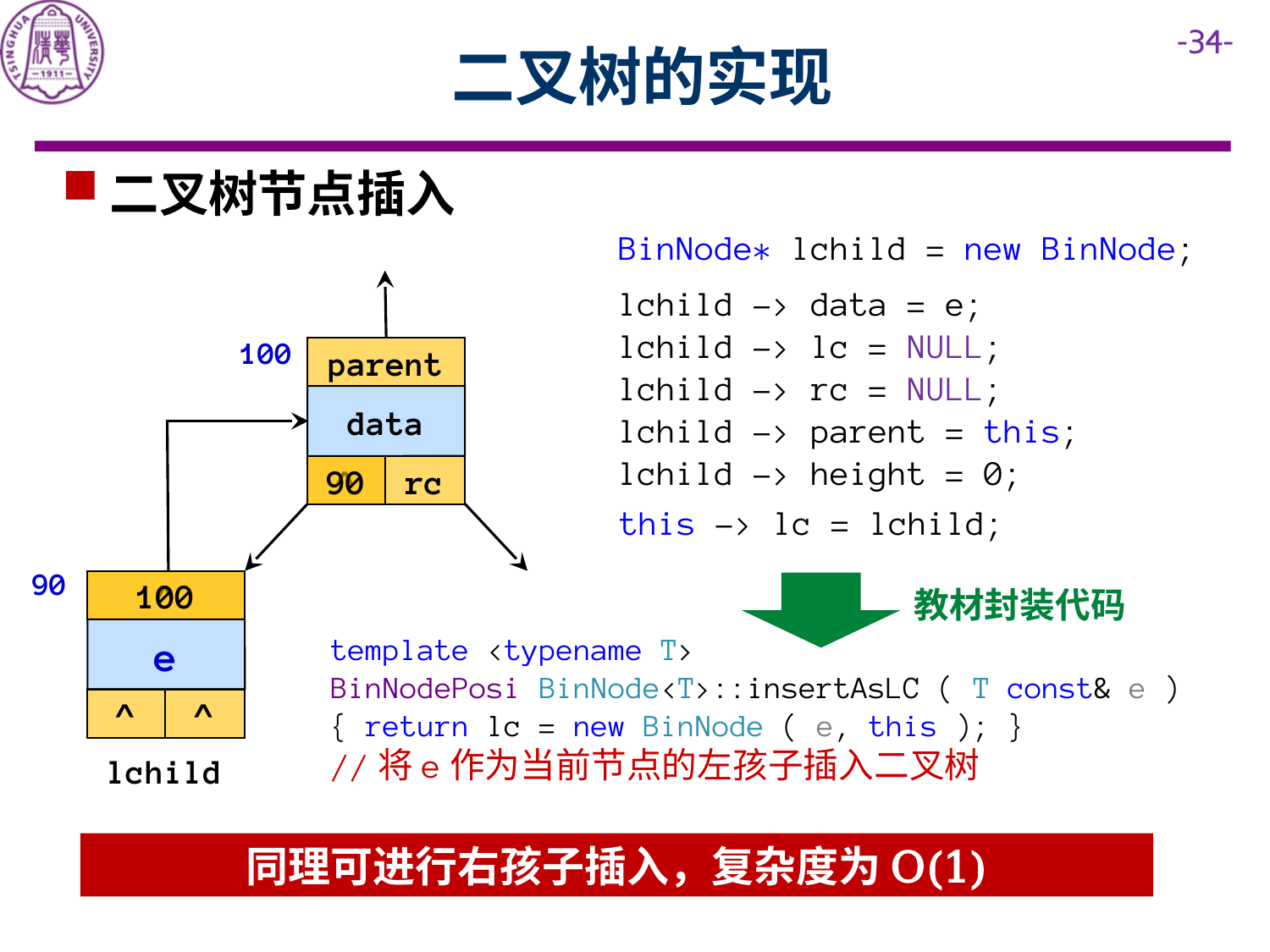

# 二叉树的实现
二叉树节点插入
BinNode* lchild = new BinNode;
lchild -> data = e;
lchild -> lc = NULL;
lchild -> rc = NULL;
lchild -> parent = this;
lchild -> height = 0;
100
parent
data
90
^
rc
this -> lc = lchild;
90
100
^

教材封装代码
e
template <typename T>
BinNodePosi BinNode<T>::insertAsLC ( T const& e )
{ return lc = new BinNode ( e, this ); }
//将e作为当前节点的左孩子插入二叉树
^
^
lchild
同理可进行右孩子插入，复杂度为O(1)